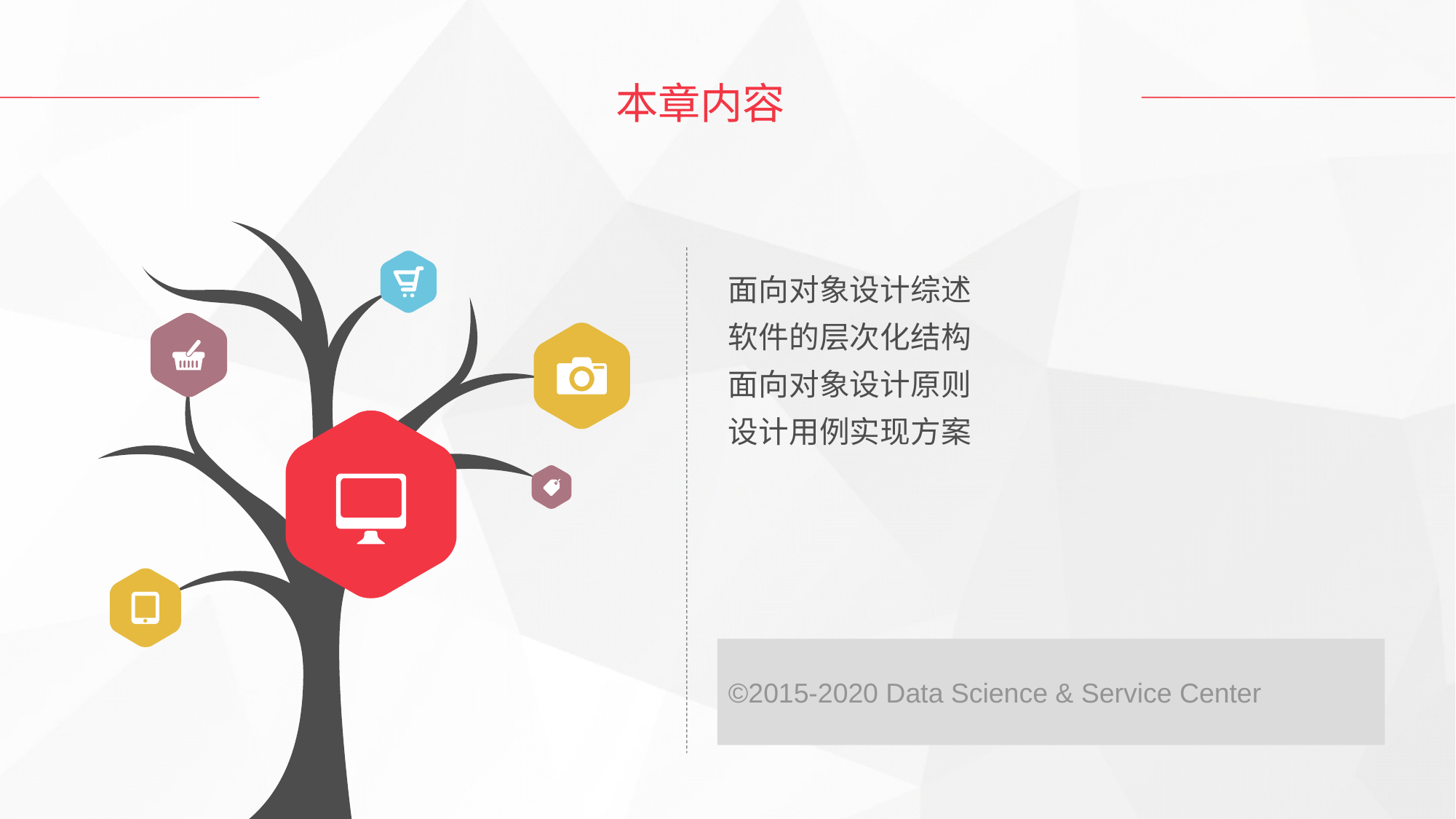

本章内容

面向对象设计综述
软件的层次化结构
面向对象设计原则
设计用例实现方案

©2015-2020 Data Science & Service Center